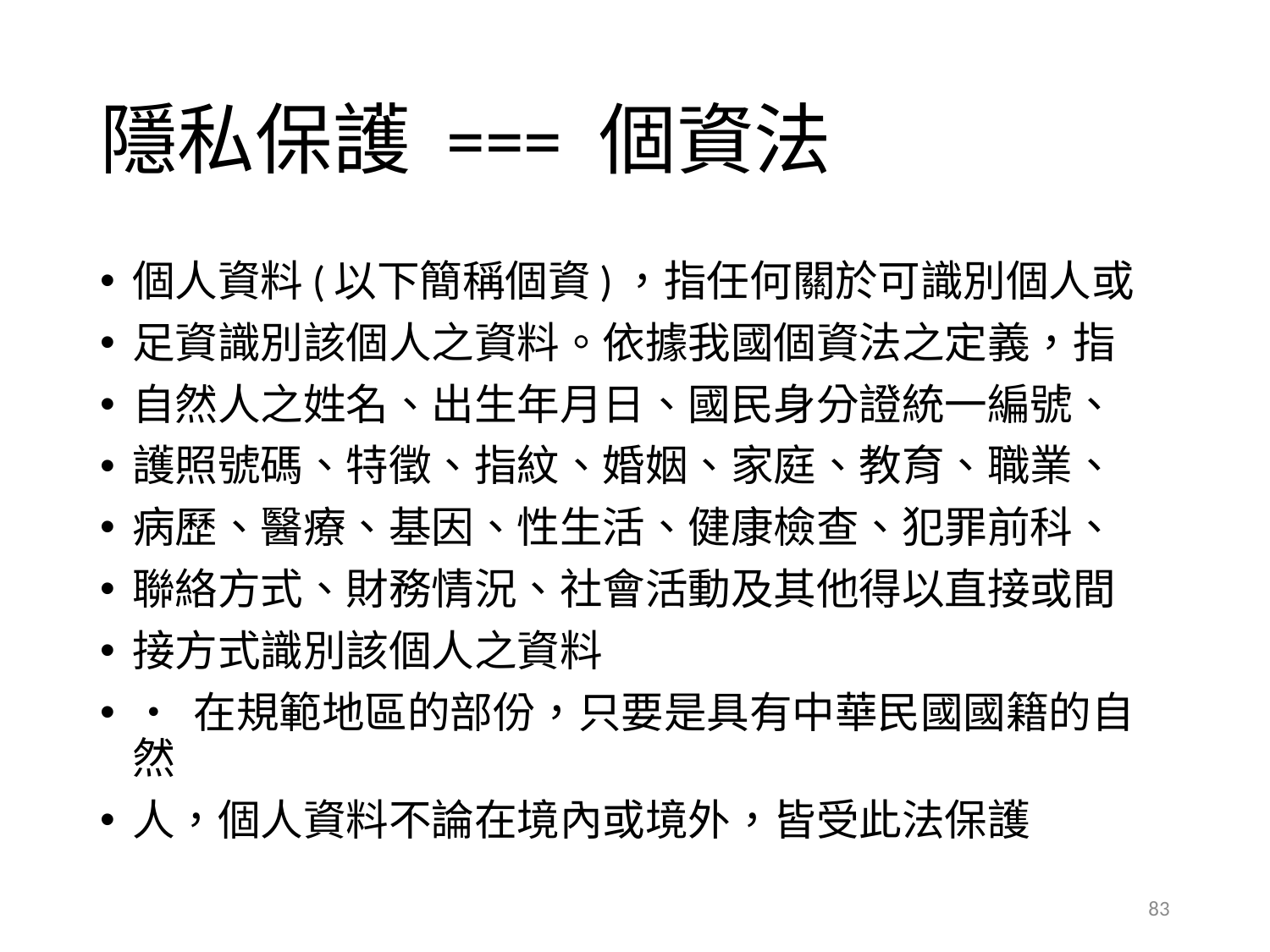

# 隱私保護 === 個資法
個人資料(以下簡稱個資)，指任何關於可識別個人或
足資識別該個人之資料。依據我國個資法之定義，指
自然人之姓名、出生年月日、國民身分證統一編號、
護照號碼、特徵、指紋、婚姻、家庭、教育、職業、
病歷、醫療、基因、性生活、健康檢查、犯罪前科、
聯絡方式、財務情況、社會活動及其他得以直接或間
接方式識別該個人之資料
• 在規範地區的部份，只要是具有中華民國國籍的自然
人，個人資料不論在境內或境外，皆受此法保護
83